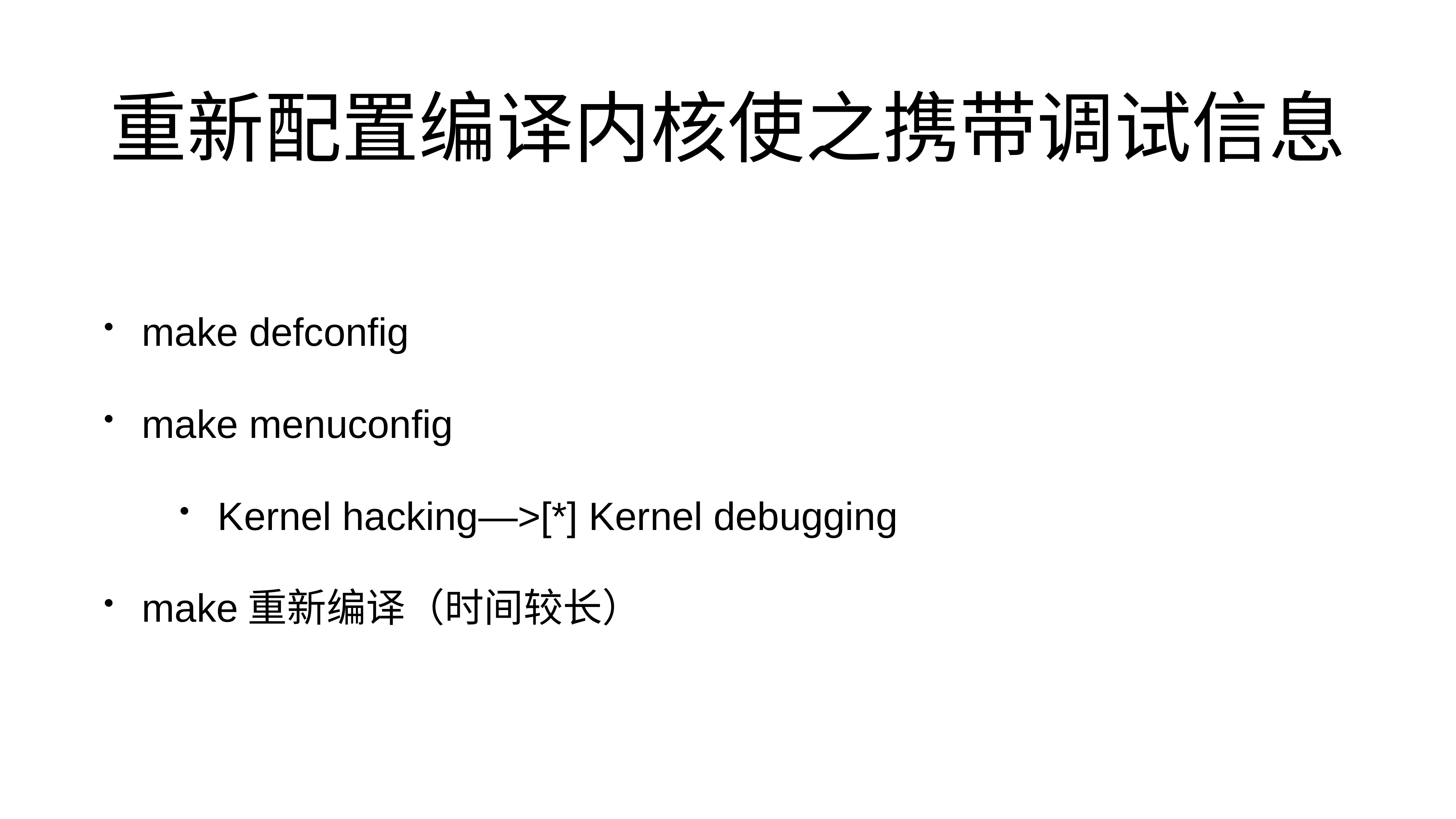

# 重新配置编译内核使之携带调试信息
make defconfig
make menuconfig
Kernel hacking—>[*] Kernel debugging
make重新编译（时间较长）